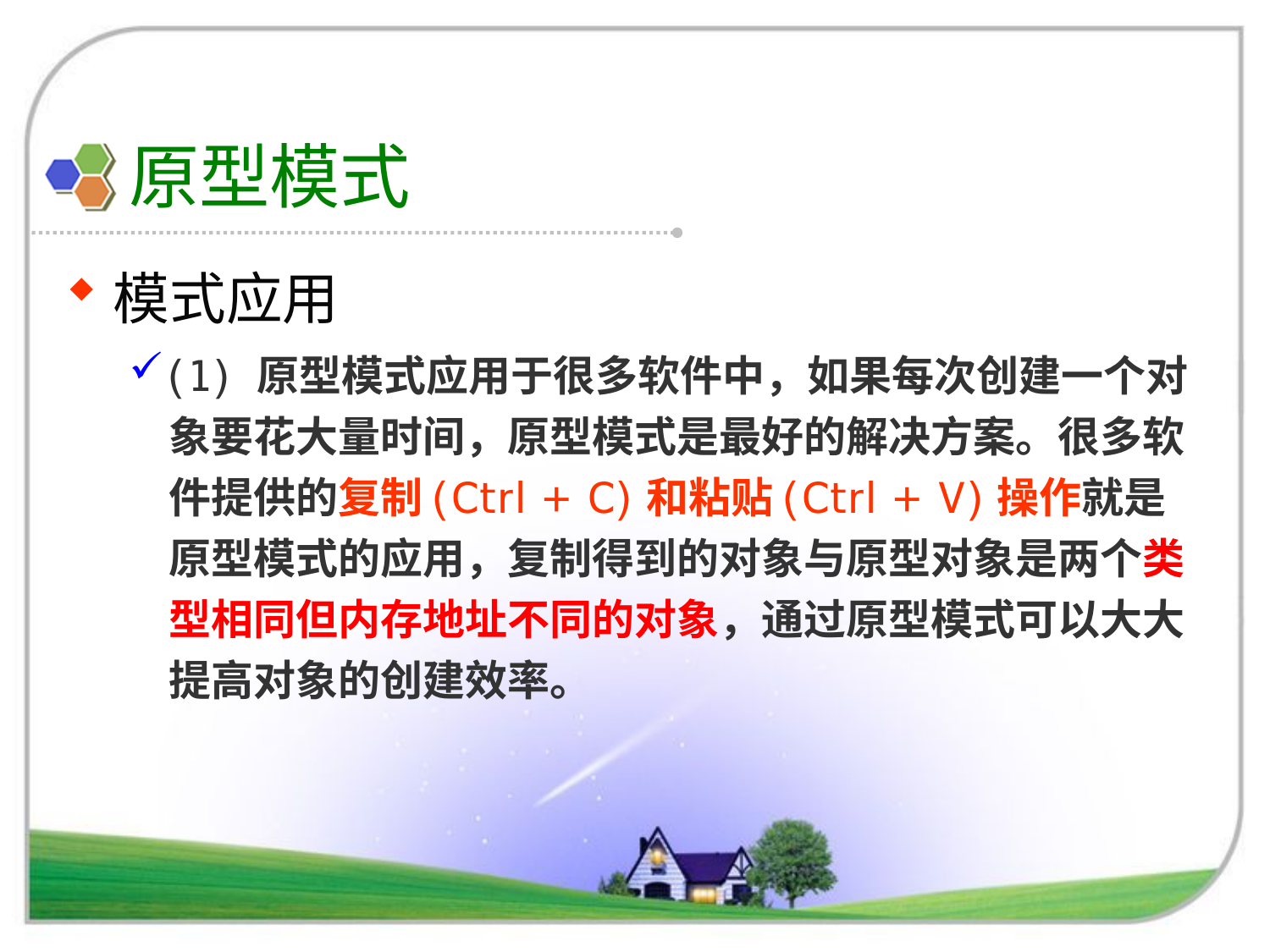

# 原型模式
模式应用
(1) 原型模式应用于很多软件中，如果每次创建一个对象要花大量时间，原型模式是最好的解决方案。很多软件提供的复制(Ctrl + C)和粘贴(Ctrl + V)操作就是原型模式的应用，复制得到的对象与原型对象是两个类型相同但内存地址不同的对象，通过原型模式可以大大提高对象的创建效率。